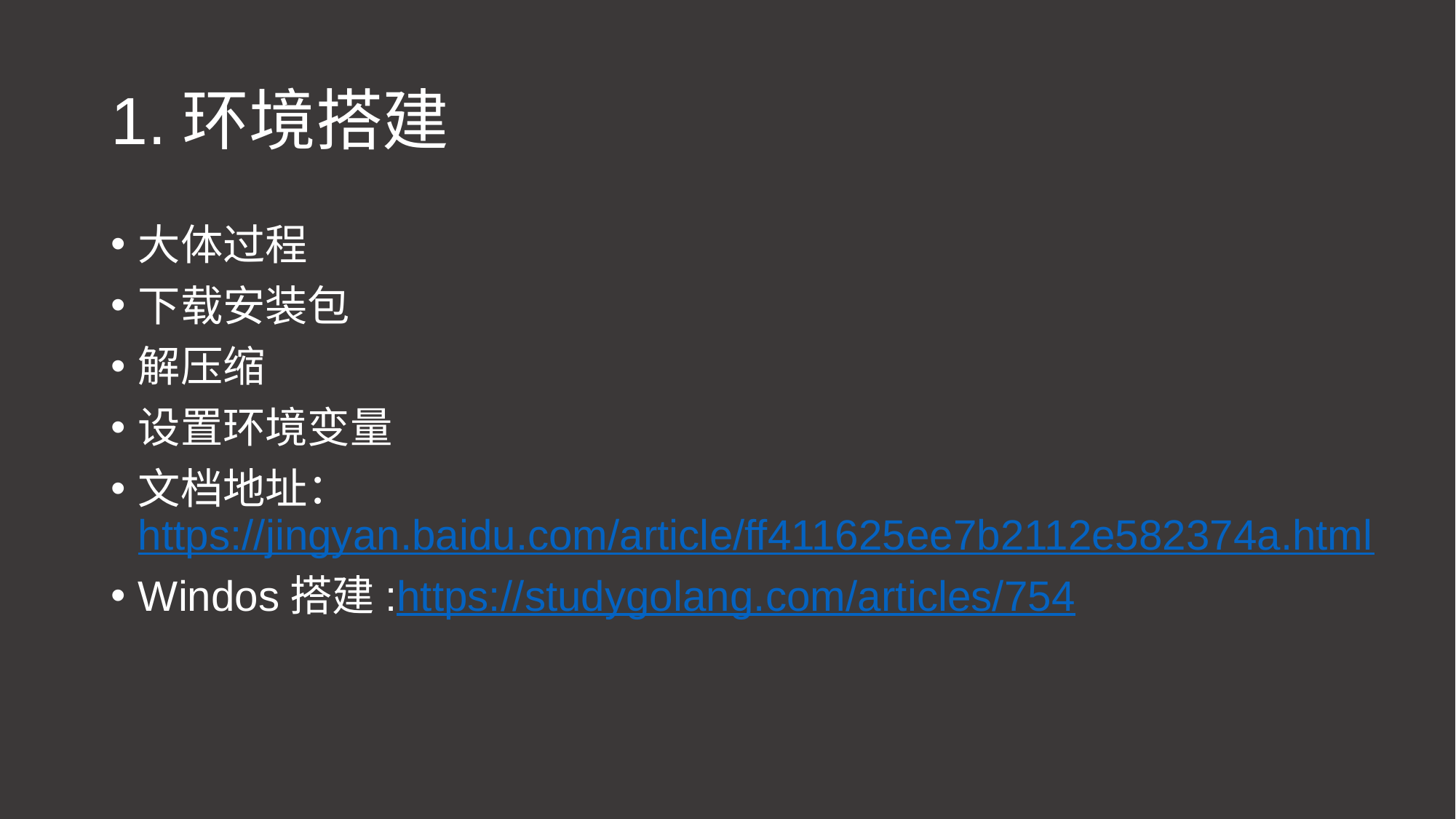

# 1.环境搭建
大体过程
下载安装包
解压缩
设置环境变量
文档地址：https://jingyan.baidu.com/article/ff411625ee7b2112e582374a.html
Windos搭建:https://studygolang.com/articles/754